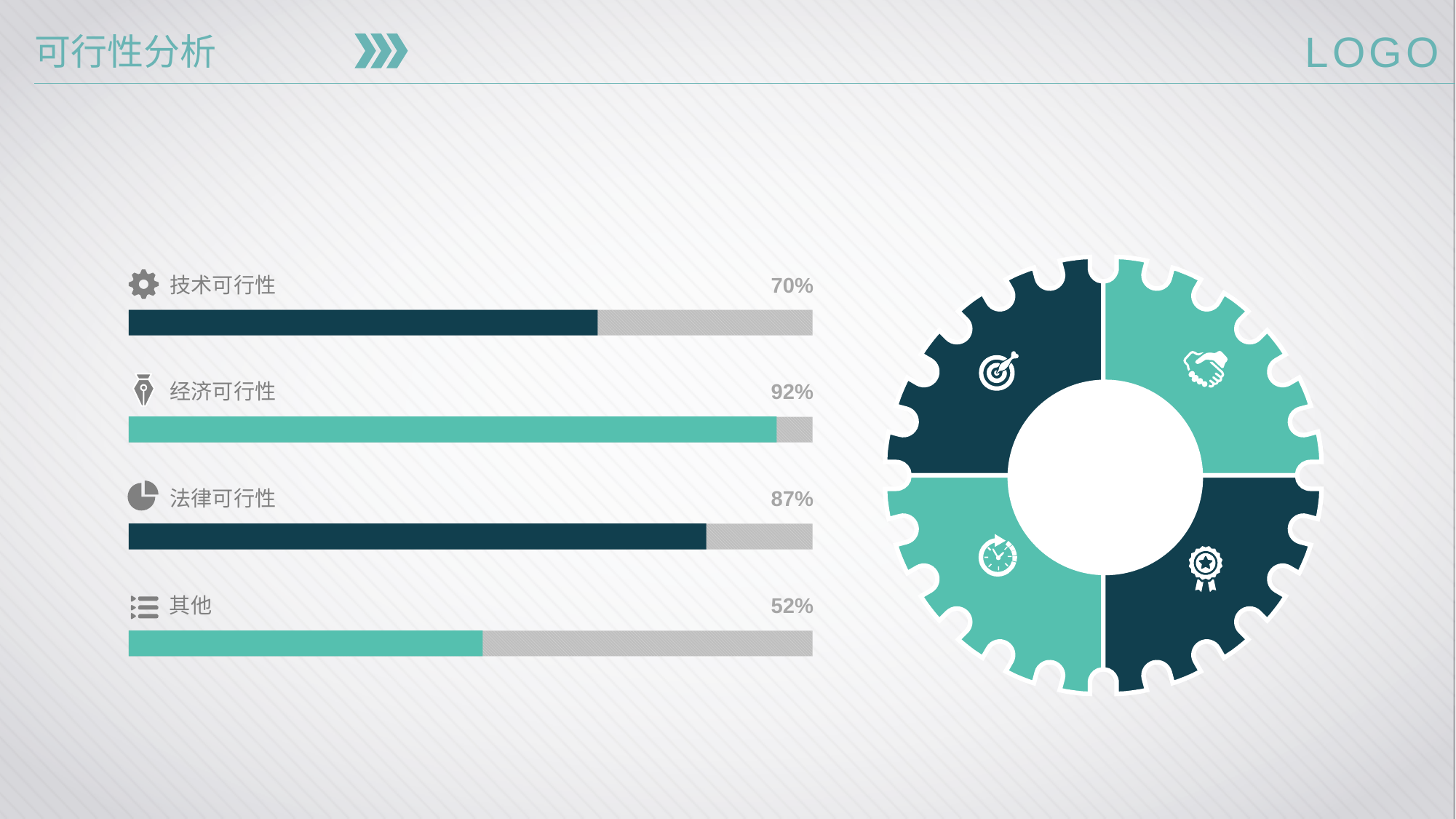

LOGO
可行性分析

技术可行性
70%

经济可行性
92%

法律可行性
87%

其他
52%